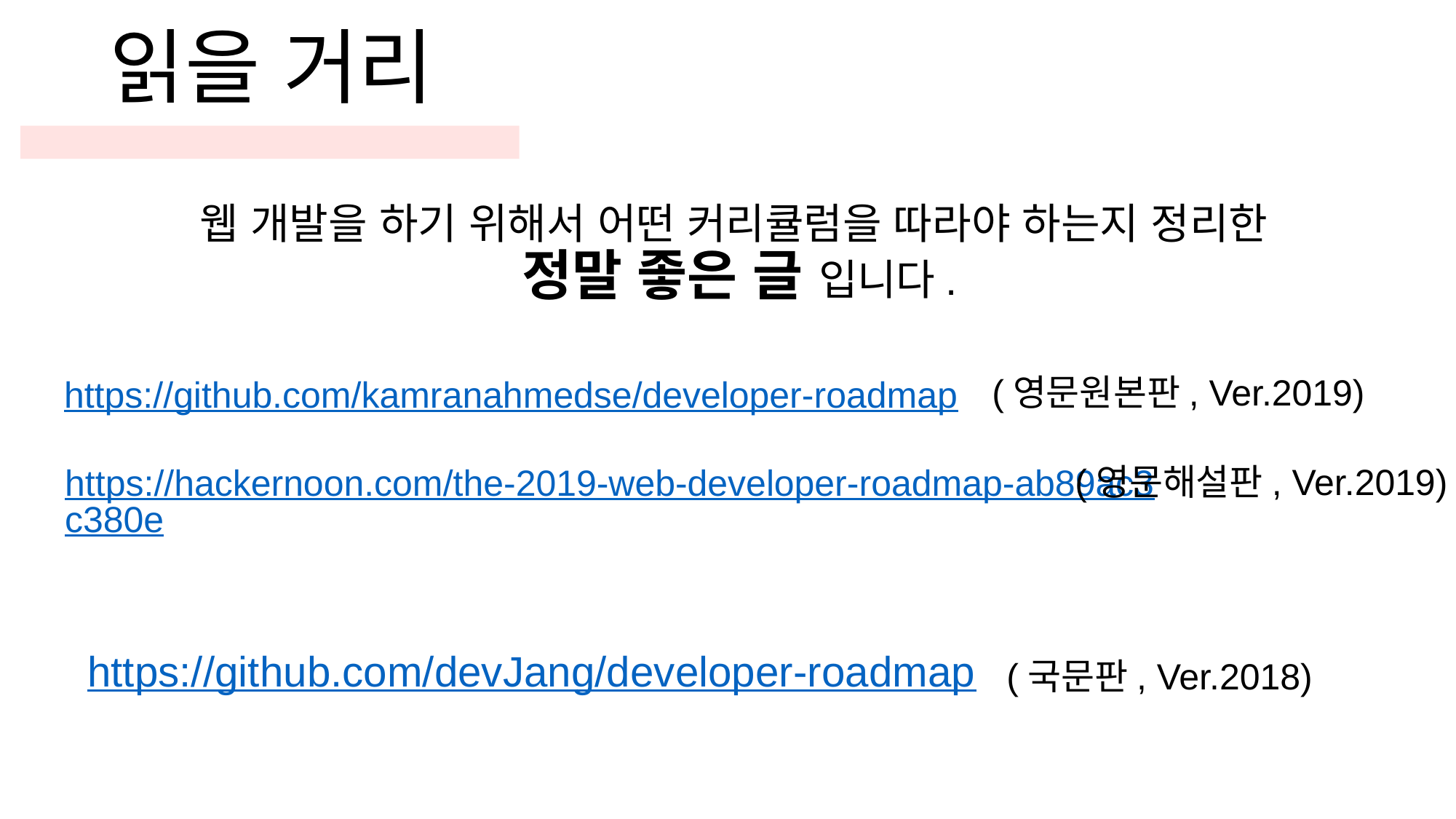

읽을 거리
웹 개발을 하기 위해서 어떤 커리큘럼을 따라야 하는지 정리한
정말 좋은 글 입니다.

(영문원본판, Ver.2019)
https://github.com/kamranahmedse/developer-roadmap
(영문해설판, Ver.2019)
https://hackernoon.com/the-2019-web-developer-roadmap-ab89ac3c380e
(국문판, Ver.2018)
https://github.com/devJang/developer-roadmap